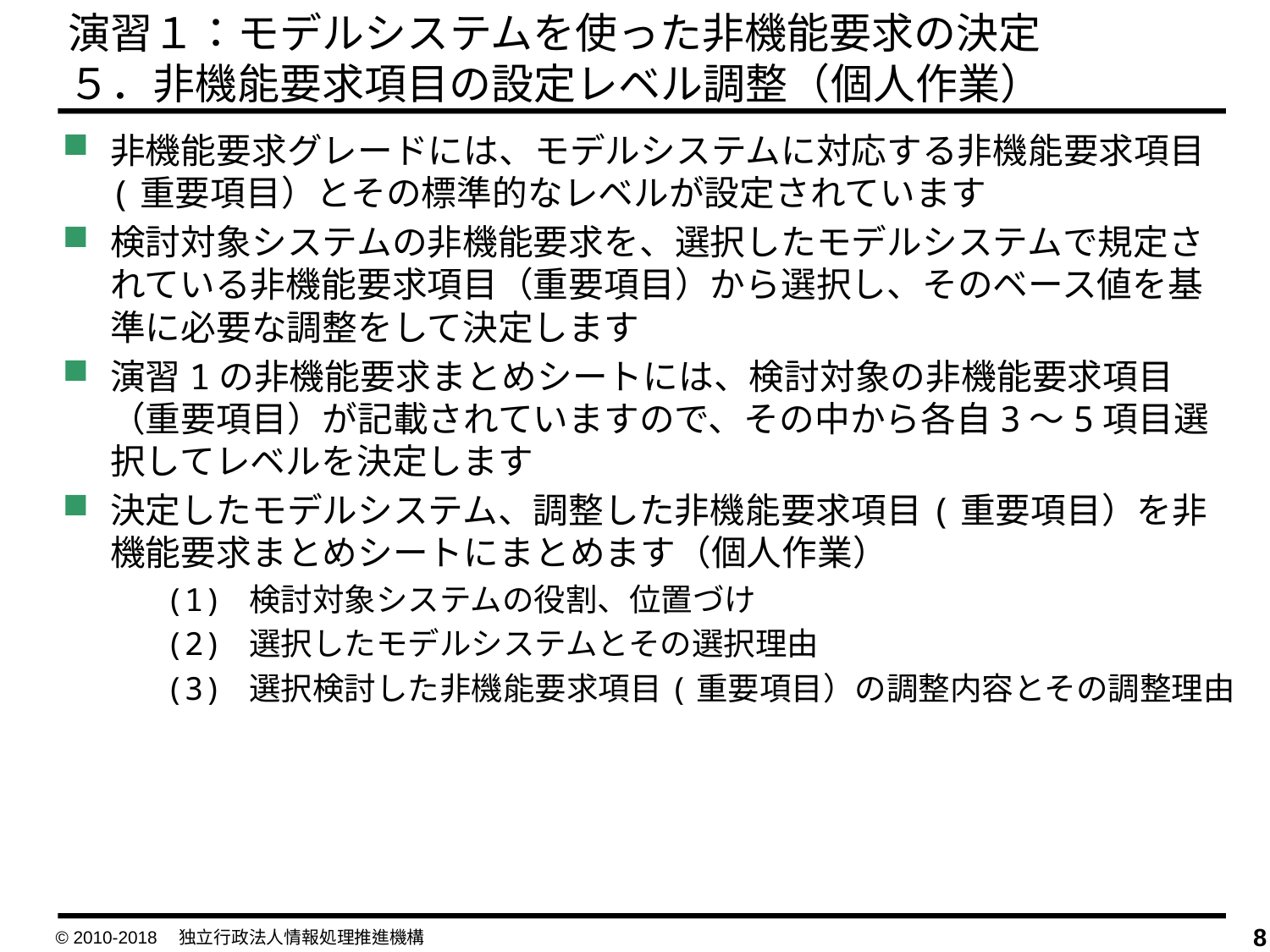

演習１：モデルシステムを使った非機能要求の決定
５．非機能要求項目の設定レベル調整（個人作業）
非機能要求グレードには、モデルシステムに対応する非機能要求項目(重要項目）とその標準的なレベルが設定されています
検討対象システムの非機能要求を、選択したモデルシステムで規定されている非機能要求項目（重要項目）から選択し、そのベース値を基準に必要な調整をして決定します
演習1の非機能要求まとめシートには、検討対象の非機能要求項目（重要項目）が記載されていますので、その中から各自3～5項目選択してレベルを決定します
決定したモデルシステム、調整した非機能要求項目(重要項目）を非機能要求まとめシートにまとめます（個人作業）
　(1) 検討対象システムの役割、位置づけ
　(2) 選択したモデルシステムとその選択理由
　(3) 選択検討した非機能要求項目(重要項目）の調整内容とその調整理由